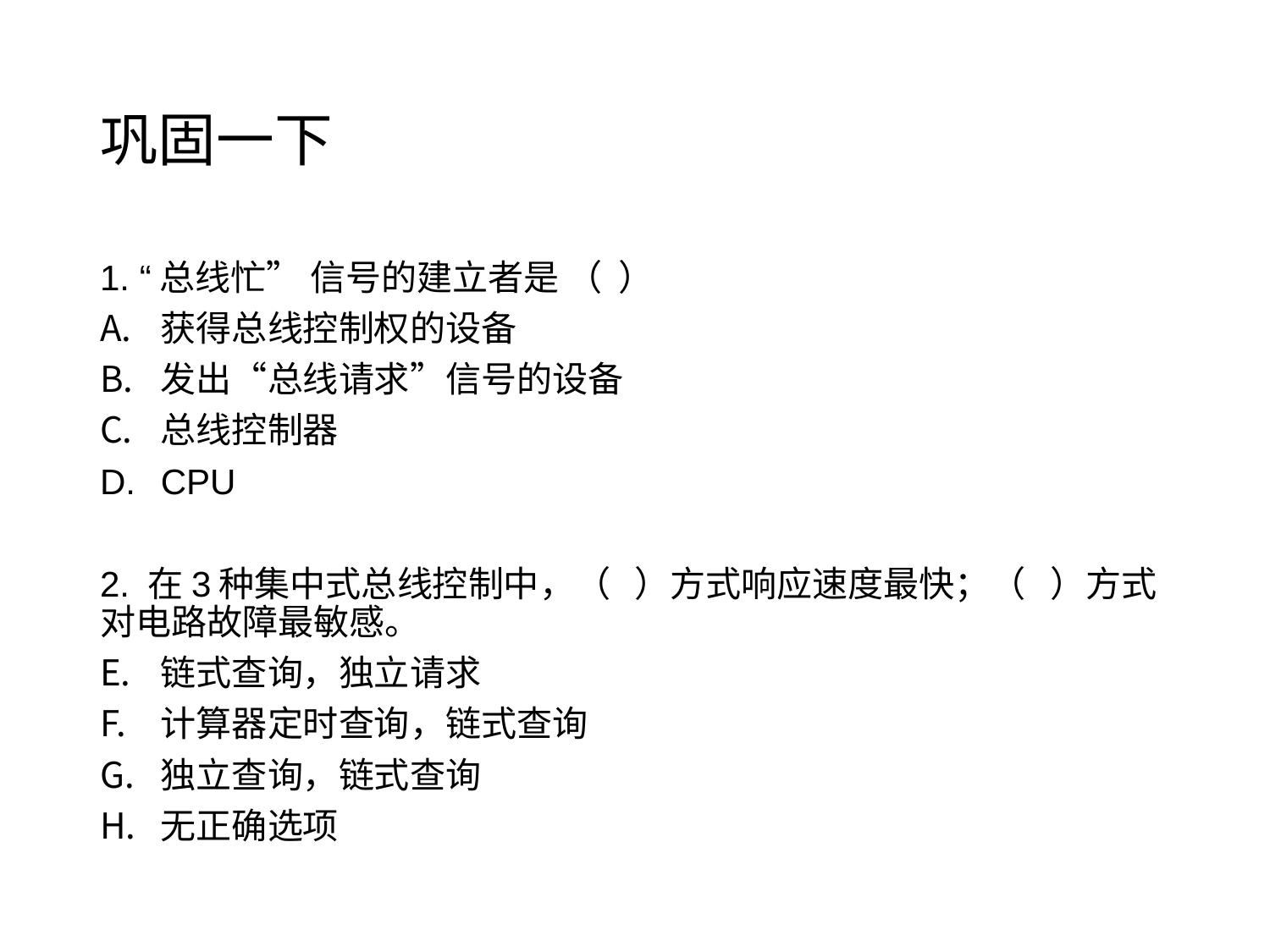

# 巩固一下
1. “总线忙” 信号的建立者是 （  ）
获得总线控制权的设备
发出“总线请求”信号的设备
总线控制器
CPU

2. 在3种集中式总线控制中，（   ）方式响应速度最快；（   ）方式对电路故障最敏感。
链式查询，独立请求
计算器定时查询，链式查询
独立查询，链式查询
无正确选项